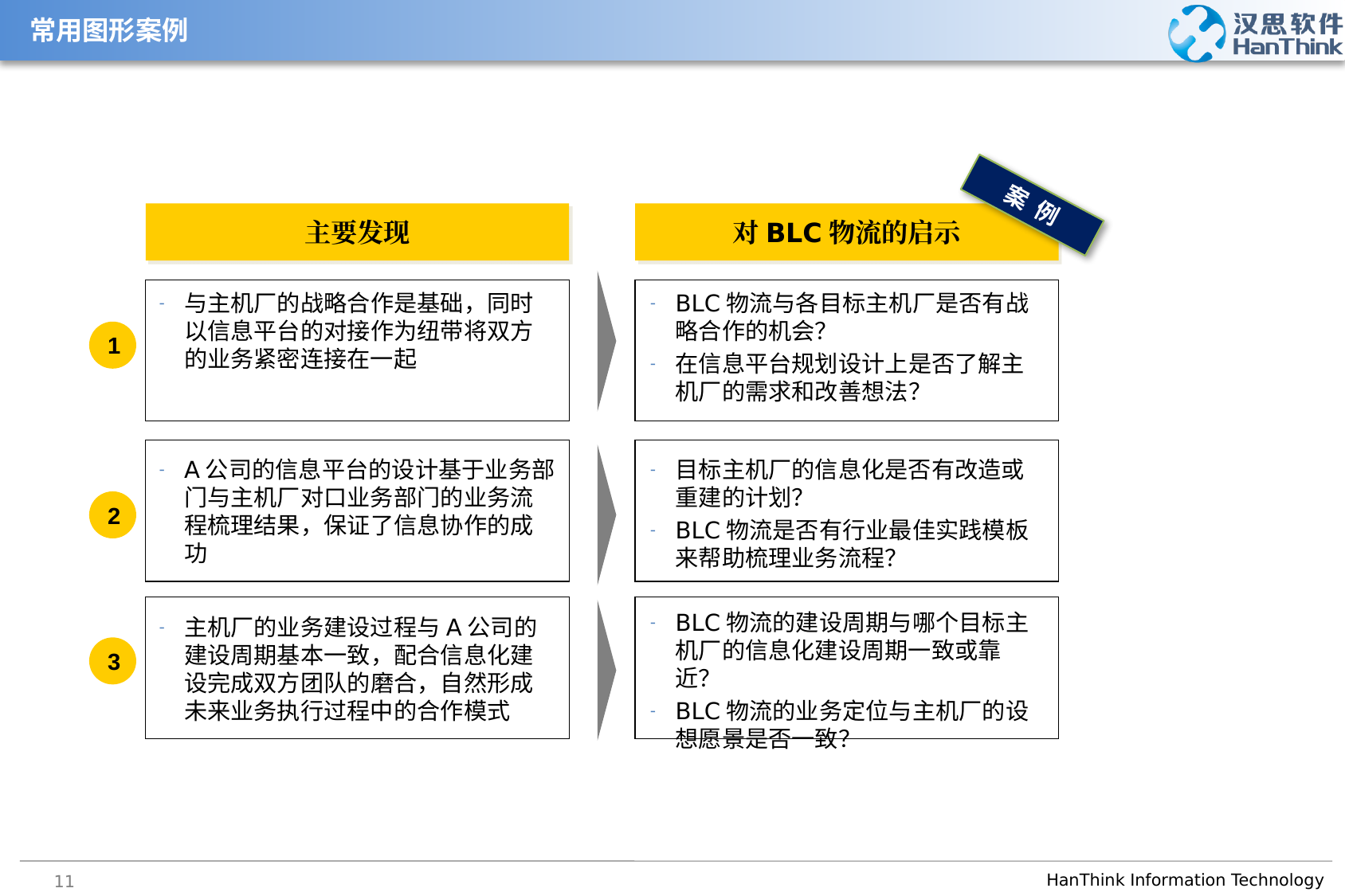

# 常用图形案例
案  例

主要发现
对BLC物流的启示

与主机厂的战略合作是基础，同时以信息平台的对接作为纽带将双方的业务紧密连接在一起
BLC物流与各目标主机厂是否有战略合作的机会？
在信息平台规划设计上是否了解主机厂的需求和改善想法？
1

A公司的信息平台的设计基于业务部门与主机厂对口业务部门的业务流程梳理结果，保证了信息协作的成功
目标主机厂的信息化是否有改造或重建的计划？
BLC物流是否有行业最佳实践模板来帮助梳理业务流程？
2

BLC物流的建设周期与哪个目标主机厂的信息化建设周期一致或靠近？
BLC物流的业务定位与主机厂的设想愿景是否一致？
主机厂的业务建设过程与A公司的建设周期基本一致，配合信息化建设完成双方团队的磨合，自然形成未来业务执行过程中的合作模式
3

11